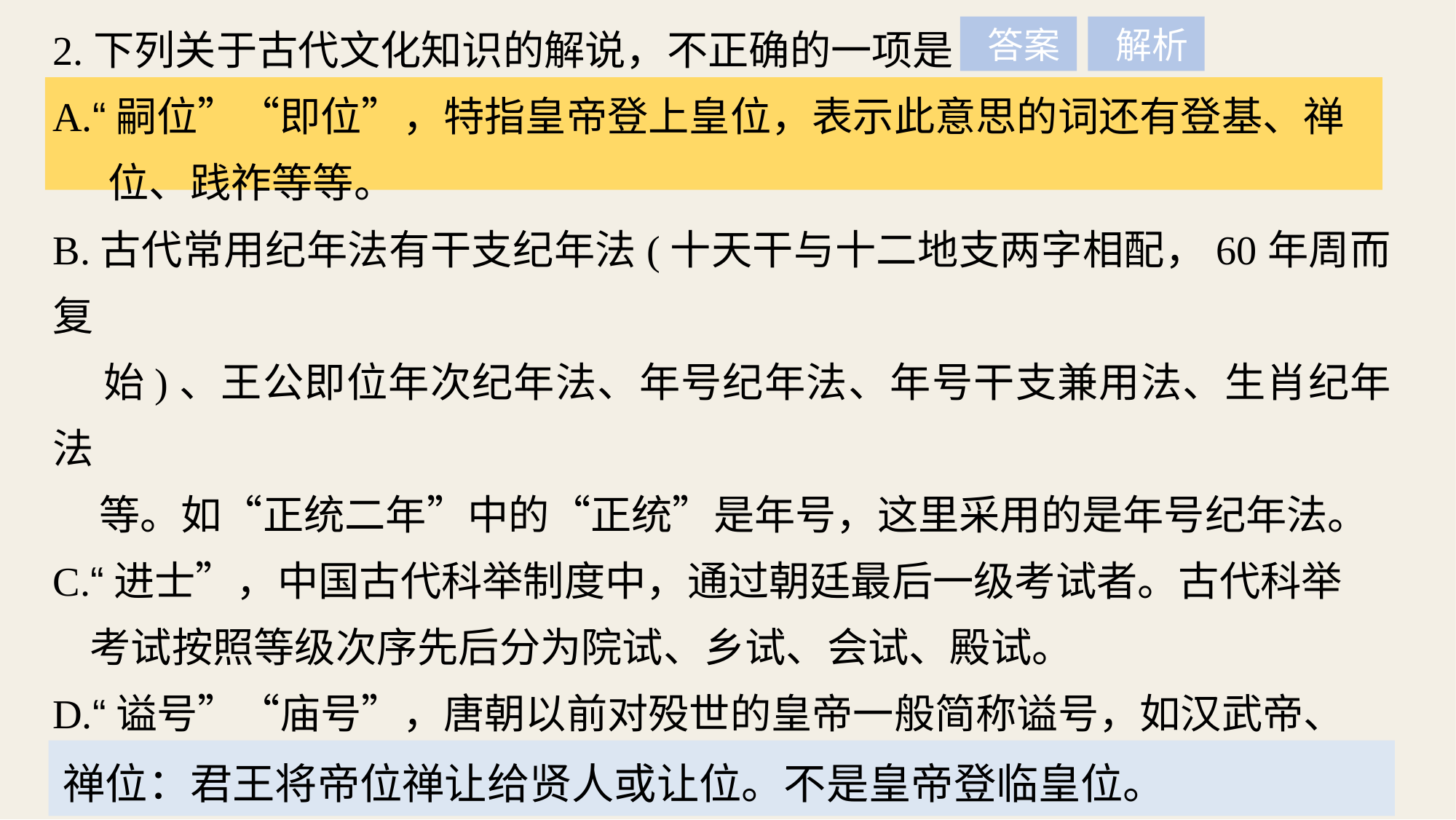

2.下列关于古代文化知识的解说，不正确的一项是
A.“嗣位”“即位”，特指皇帝登上皇位，表示此意思的词还有登基、禅
     位、践祚等等。
B.古代常用纪年法有干支纪年法(十天干与十二地支两字相配，60年周而复
    始)、王公即位年次纪年法、年号纪年法、年号干支兼用法、生肖纪年法
    等。如“正统二年”中的“正统”是年号，这里采用的是年号纪年法。
C.“进士”，中国古代科举制度中，通过朝廷最后一级考试者。古代科举
   考试按照等级次序先后分为院试、乡试、会试、殿试。
D.“谥号”“庙号”，唐朝以前对殁世的皇帝一般简称谥号，如汉武帝、
   隋炀帝；唐朝以后，由于谥号的文字加长，则改称庙号，如唐太宗、宋
   太祖等。
 答案
 解析

禅位：君王将帝位禅让给贤人或让位。不是皇帝登临皇位。